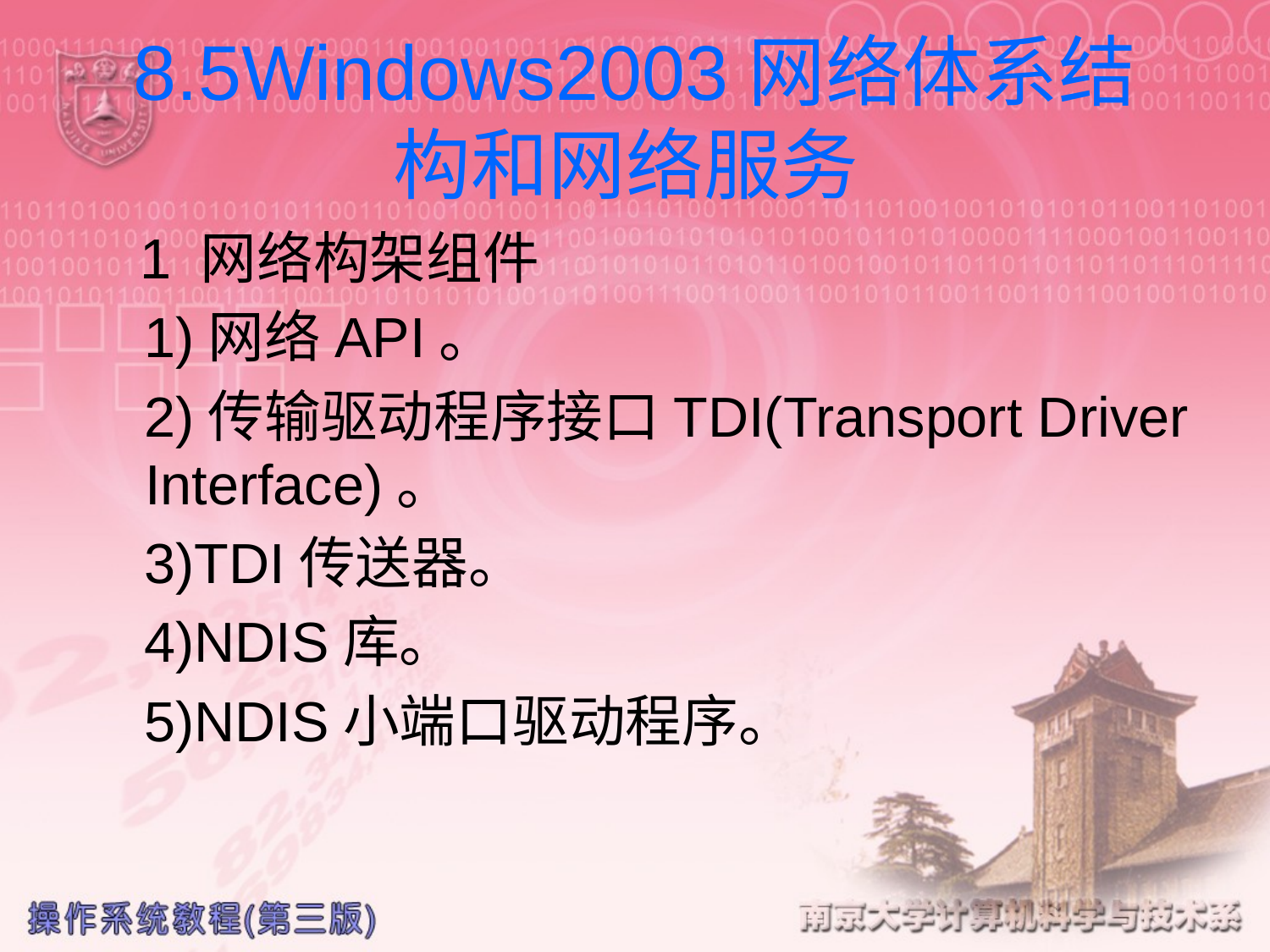

# 8.5Windows2003网络体系结构和网络服务
   1 网络构架组件
   1)网络API。
   2)传输驱动程序接口TDI(Transport Driver Interface)。
   3)TDI传送器。
   4)NDIS库。
   5)NDIS小端口驱动程序。